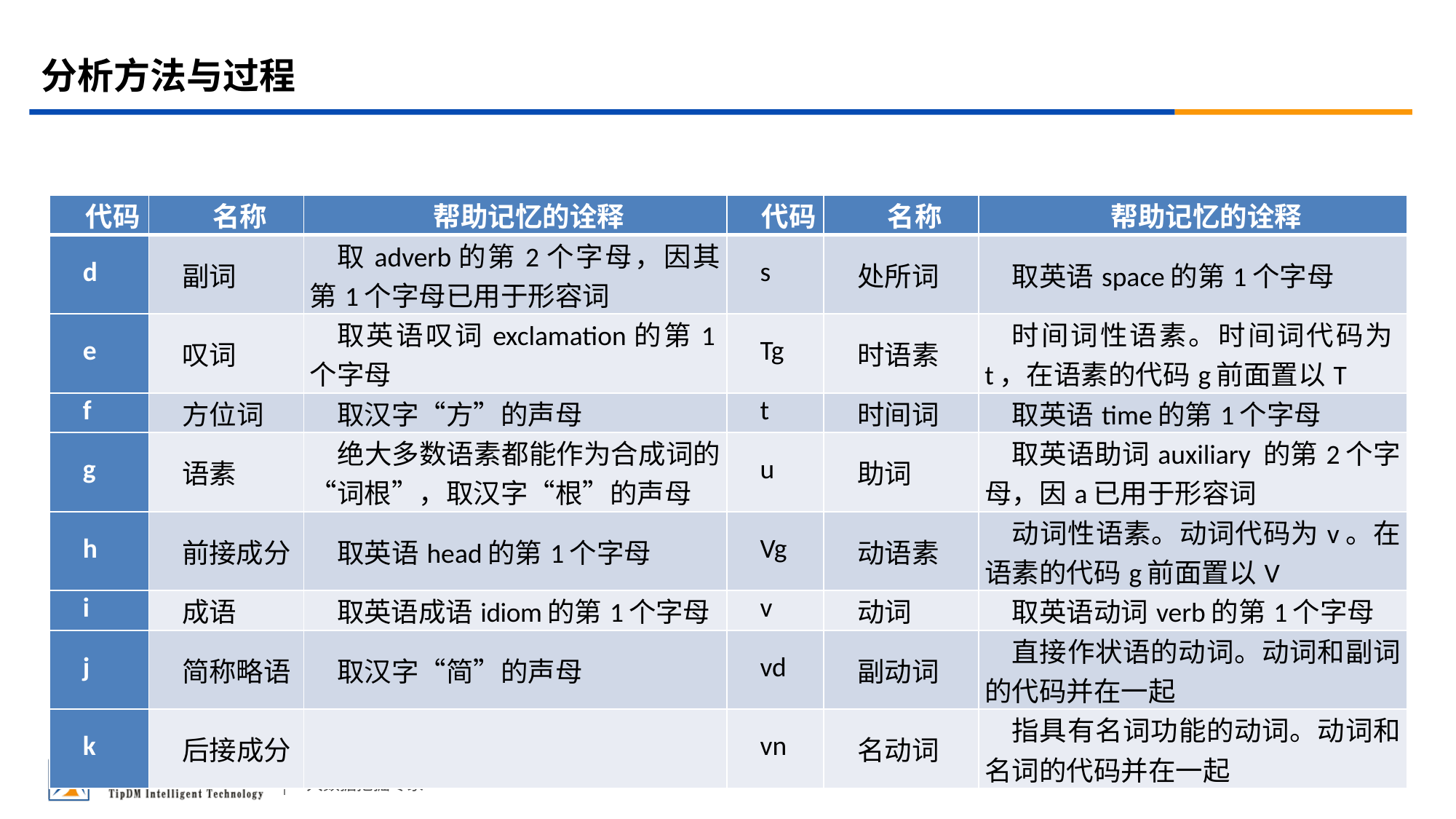

# 分析方法与过程
| 代码 | 名称 | 帮助记忆的诠释 | 代码 | 名称 | 帮助记忆的诠释 |
| --- | --- | --- | --- | --- | --- |
| d | 副词 | 取adverb的第2个字母，因其第1个字母已用于形容词 | s | 处所词 | 取英语space的第1个字母 |
| e | 叹词 | 取英语叹词exclamation的第1个字母 | Tg | 时语素 | 时间词性语素。时间词代码为t，在语素的代码g前面置以T |
| f | 方位词 | 取汉字“方”的声母 | t | 时间词 | 取英语time的第1个字母 |
| g | 语素 | 绝大多数语素都能作为合成词的“词根”，取汉字“根”的声母 | u | 助词 | 取英语助词auxiliary 的第2个字母，因a已用于形容词 |
| h | 前接成分 | 取英语head的第1个字母 | Vg | 动语素 | 动词性语素。动词代码为v。在语素的代码g前面置以V |
| i | 成语 | 取英语成语idiom的第1个字母 | v | 动词 | 取英语动词verb的第1个字母 |
| j | 简称略语 | 取汉字“简”的声母 | vd | 副动词 | 直接作状语的动词。动词和副词的代码并在一起 |
| k | 后接成分 |  | vn | 名动词 | 指具有名词功能的动词。动词和名词的代码并在一起 |